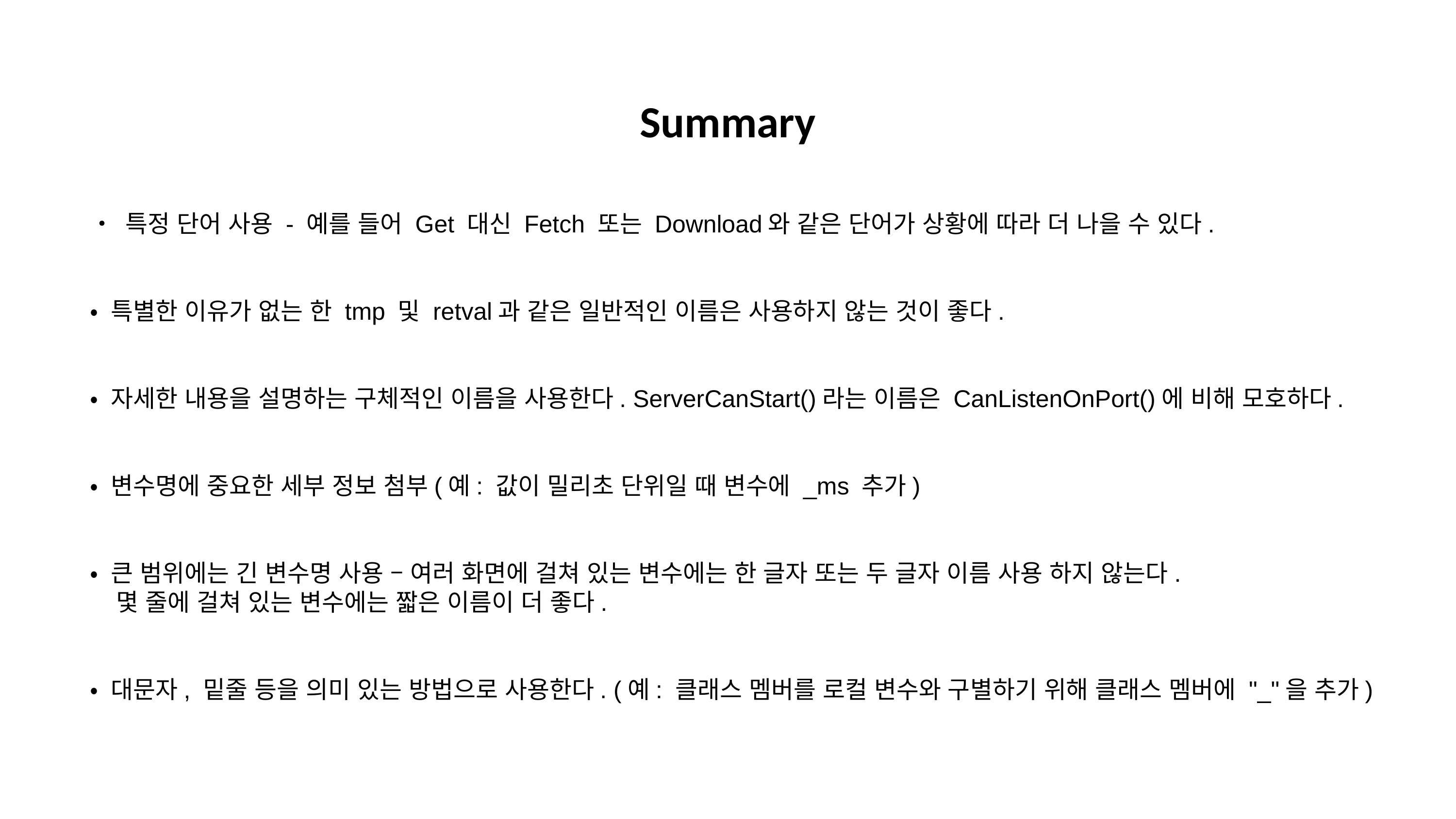

# Summary
• 특정 단어 사용 - 예를 들어 Get 대신 Fetch 또는 Download와 같은 단어가 상황에 따라 더 나을 수 있다.
• 특별한 이유가 없는 한 tmp 및 retval과 같은 일반적인 이름은 사용하지 않는 것이 좋다.
• 자세한 내용을 설명하는 구체적인 이름을 사용한다. ServerCanStart()라는 이름은 CanListenOnPort()에 비해 모호하다.
• 변수명에 중요한 세부 정보 첨부(예: 값이 밀리초 단위일 때 변수에 _ms 추가)
• 큰 범위에는 긴 변수명 사용 – 여러 화면에 걸쳐 있는 변수에는 한 글자 또는 두 글자 이름 사용 하지 않는다.
   몇 줄에 걸쳐 있는 변수에는 짧은 이름이 더 좋다.
• 대문자, 밑줄 등을 의미 있는 방법으로 사용한다. (예: 클래스 멤버를 로컬 변수와 구별하기 위해 클래스 멤버에 "_"을 추가)